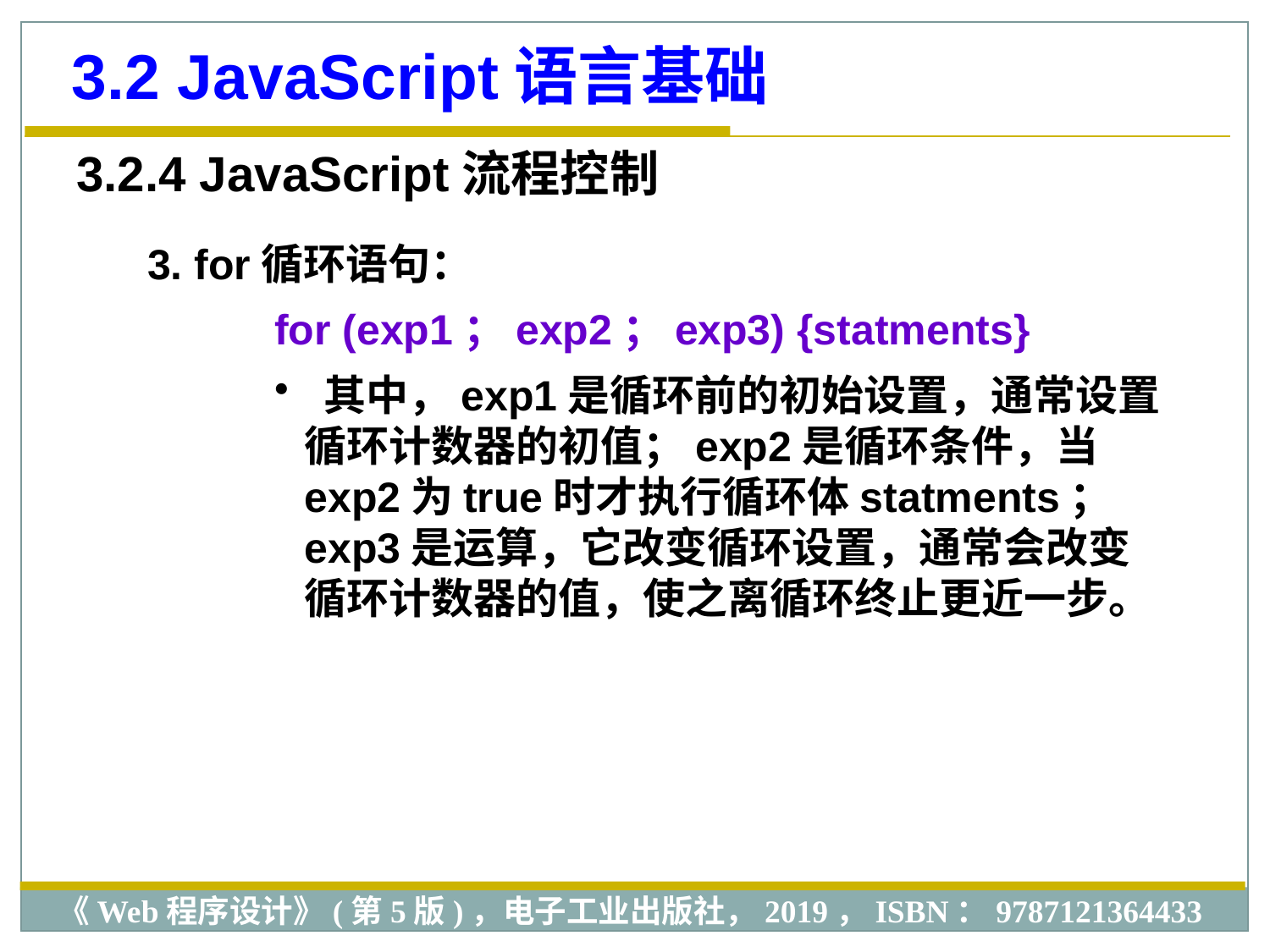

3.2 JavaScript语言基础
3.2.4 JavaScript流程控制
3. for循环语句：
for (exp1；exp2；exp3) {statments}
 其中，exp1是循环前的初始设置，通常设置循环计数器的初值；exp2是循环条件，当exp2为true时才执行循环体statments；exp3是运算，它改变循环设置，通常会改变循环计数器的值，使之离循环终止更近一步。